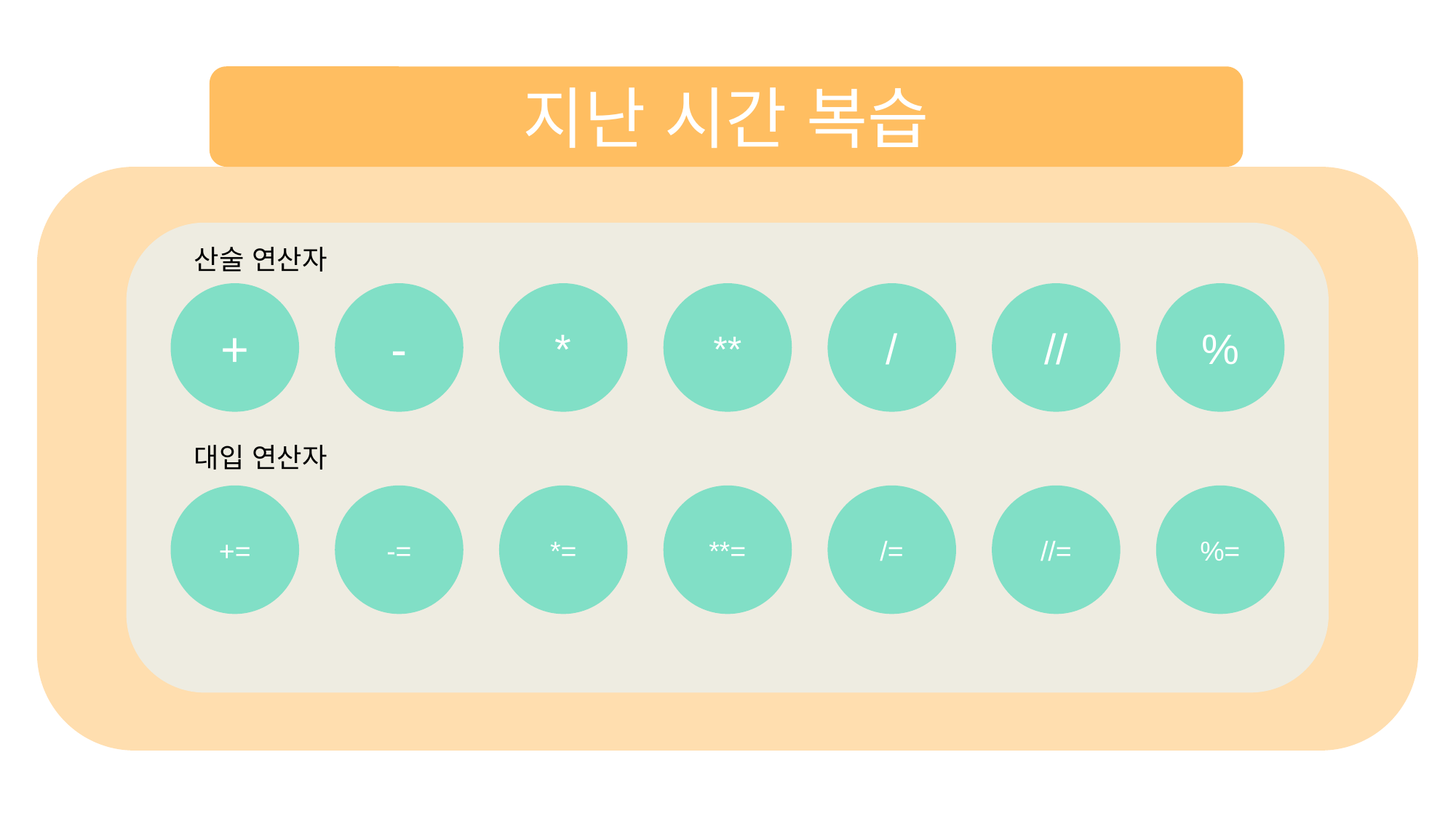

지난 시간 복습

산술 연산자

+
-
*
**
/
//
%
대입 연산자

+=
-=
*=
**=
/=
//=
%=